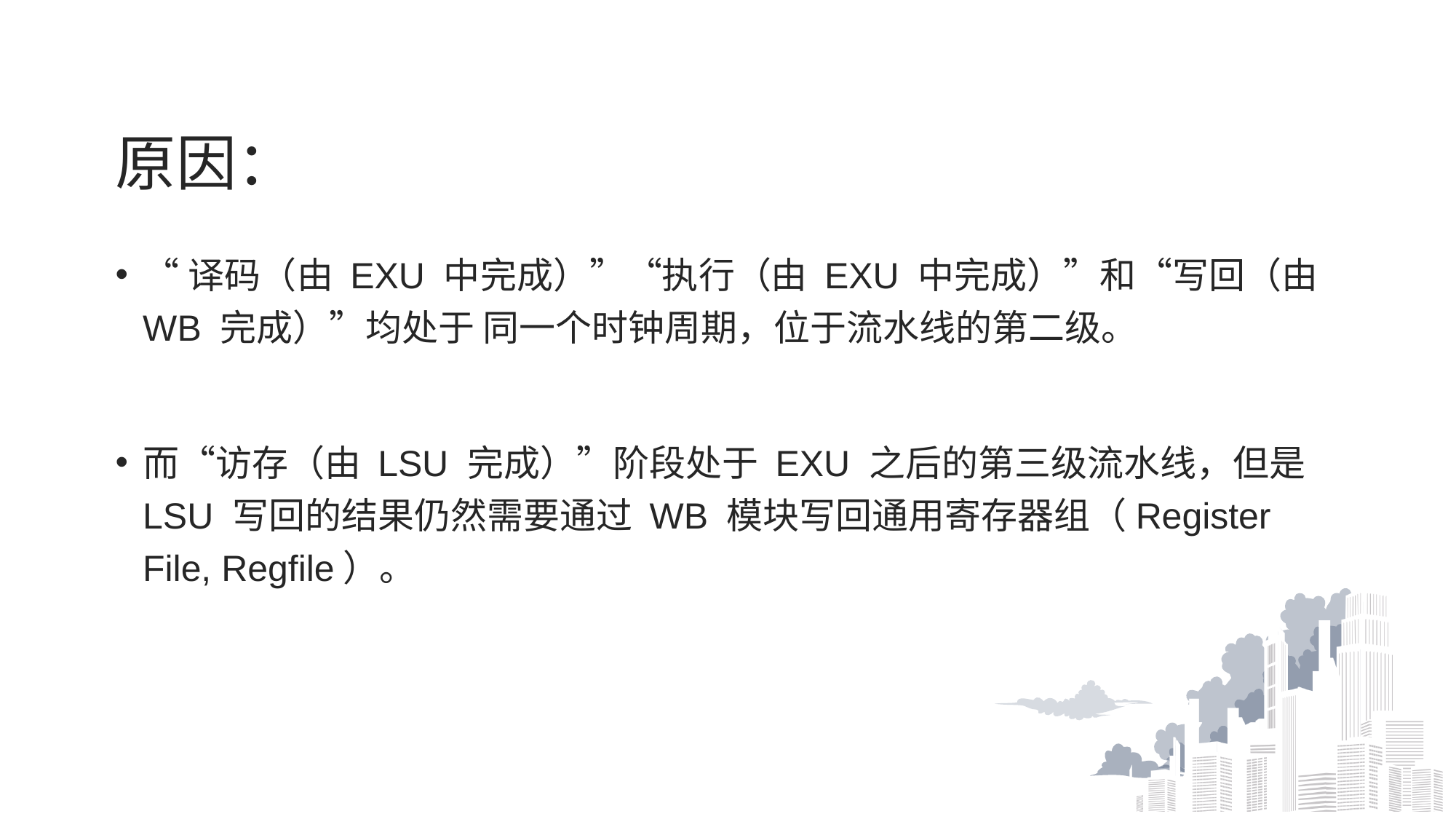

# 原因：
“译码（由 EXU 中完成）”“执行（由 EXU 中完成）”和“写回（由 WB 完成）”均处于 同一个时钟周期，位于流水线的第二级。

而“访存（由 LSU 完成）”阶段处于 EXU 之后的第三级流水线，但是 LSU 写回的结果仍然需要通过 WB 模块写回通用寄存器组（Register File, Regfile）。